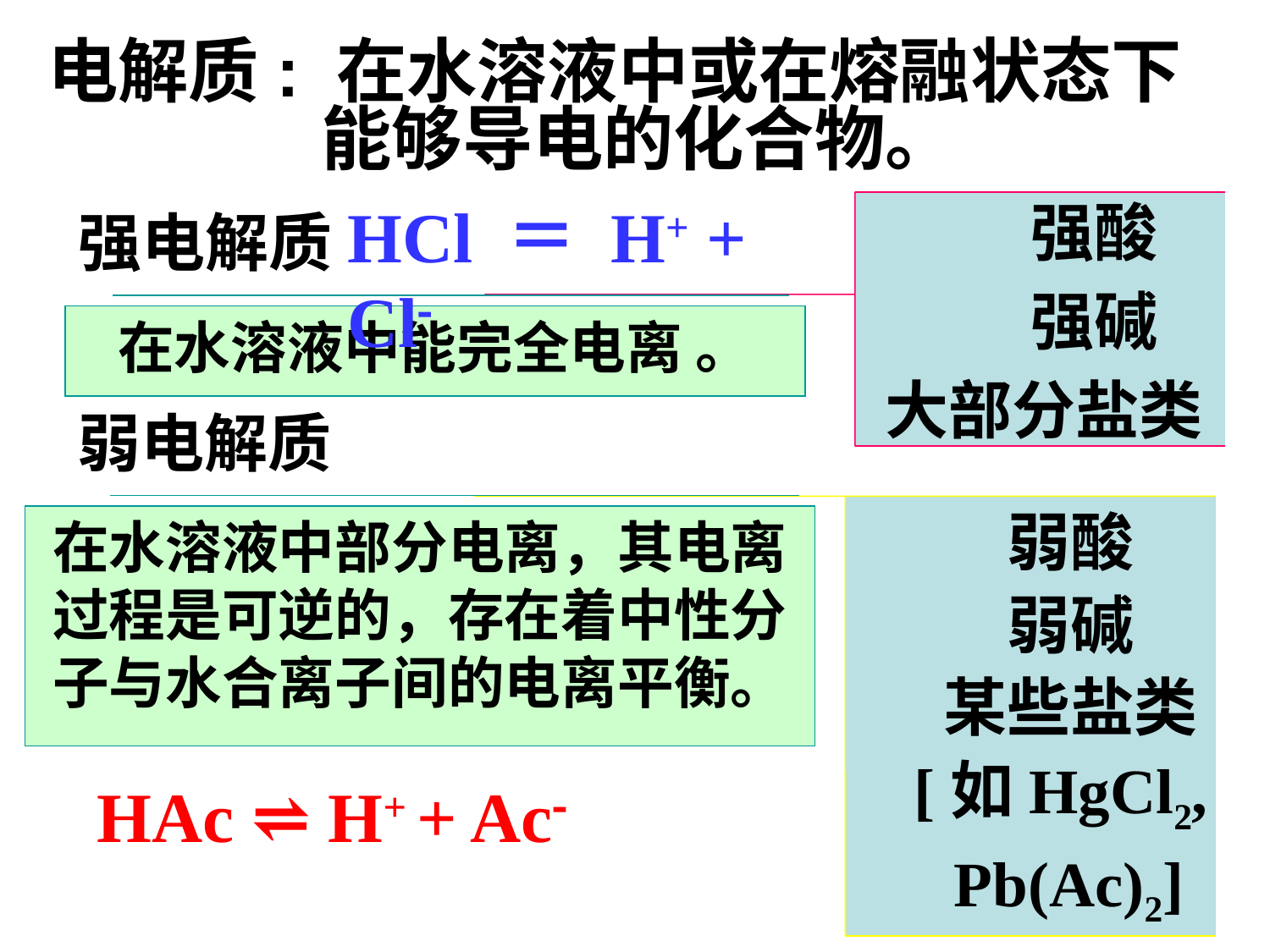

电解质: 在水溶液中或在熔融状态下能够导电的化合物。
HCl ＝ H+ + Cl−
强酸
强碱
大部分盐类
强电解质
在水溶液中能完全电离 。
弱电解质
弱酸
弱碱
某些盐类
[如HgCl2,
Pb(Ac)2]
在水溶液中部分电离，其电离过程是可逆的，存在着中性分子与水合离子间的电离平衡。
HAc ⇌ H+ + Ac−
5